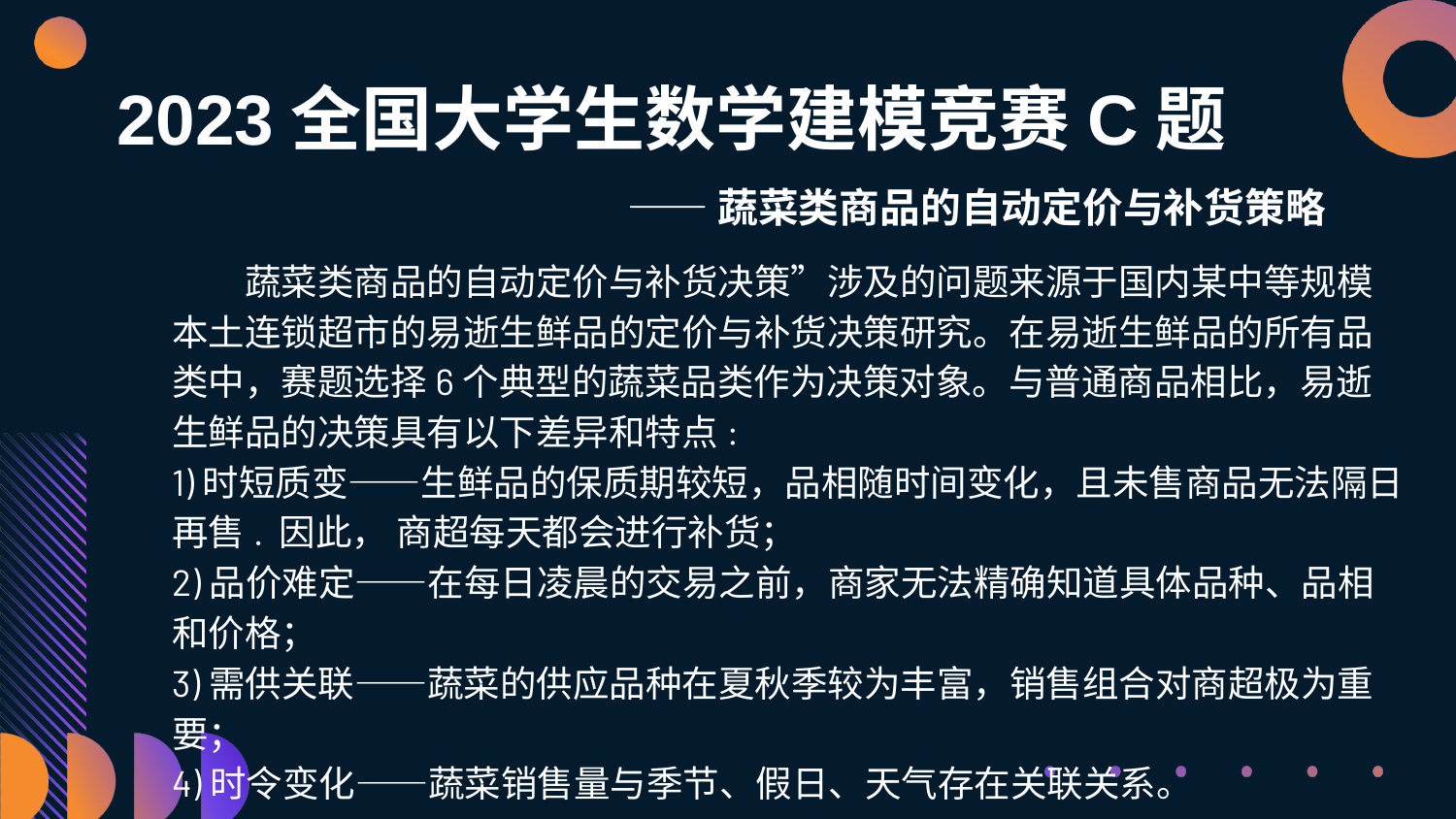

# 2023全国大学生数学建模竞赛C题
——蔬菜类商品的自动定价与补货策略
蔬菜类商品的自动定价与补货决策”涉及的问题来源于国内某中等规模本土连锁超市的易逝生鲜品的定价与补货决策研究。在易逝生鲜品的所有品类中，赛题选择6个典型的蔬菜品类作为决策对象。与普通商品相比，易逝生鲜品的决策具有以下差异和特点:
1)时短质变——生鲜品的保质期较短，品相随时间变化，且未售商品无法隔日再售. 因此， 商超每天都会进行补货；
2)品价难定——在每日凌晨的交易之前，商家无法精确知道具体品种、品相和价格；
3)需供关联——蔬菜的供应品种在夏秋季较为丰富，销售组合对商超极为重要；
4)时令变化——蔬菜销售量与季节、假日、天气存在关联关系。